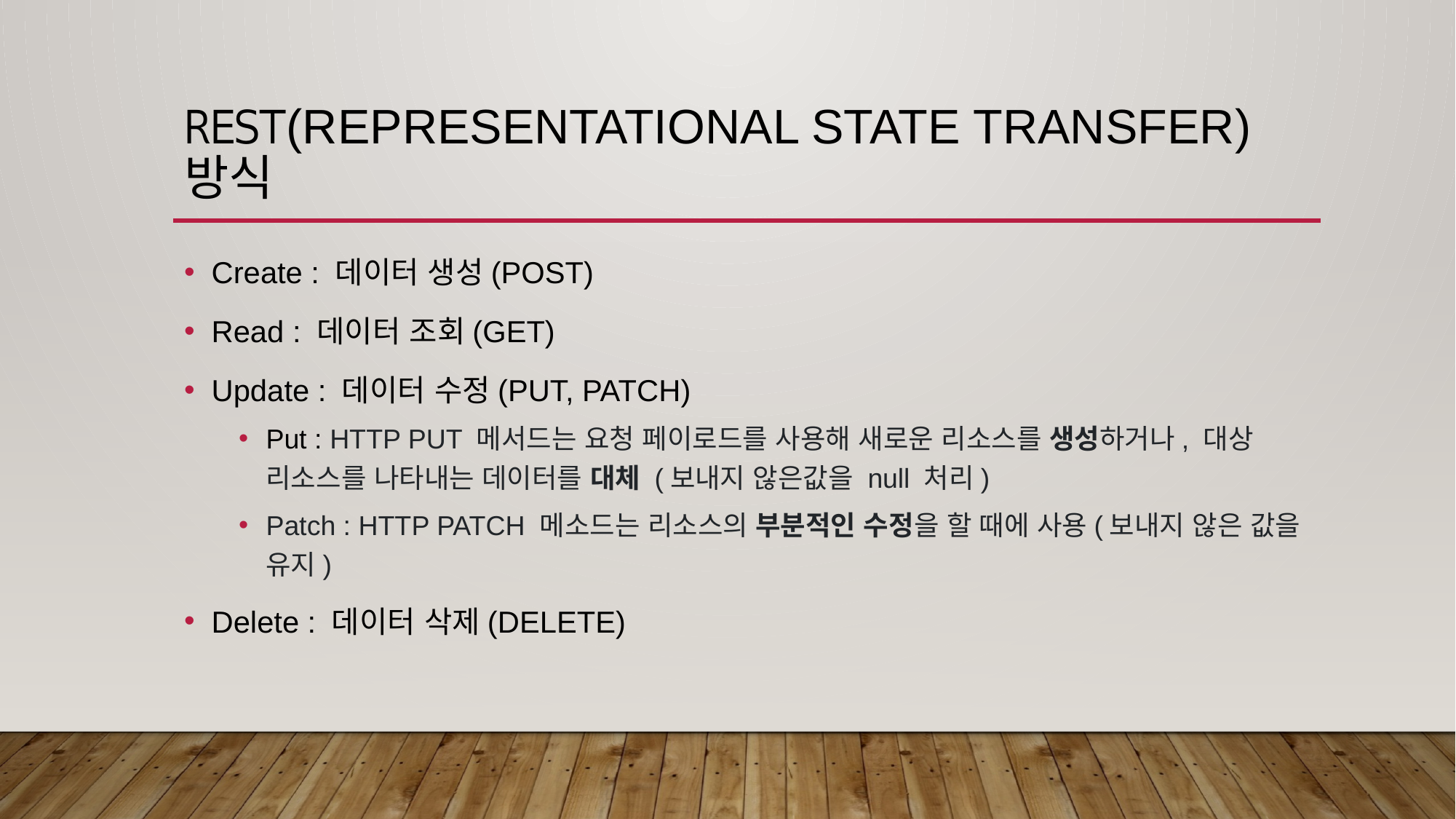

# Rest(Representational State Transfer) 방식
Create : 데이터 생성(POST)
Read : 데이터 조회(GET)
Update : 데이터 수정(PUT, PATCH)
Put : HTTP PUT 메서드는 요청 페이로드를 사용해 새로운 리소스를 생성하거나, 대상 리소스를 나타내는 데이터를 대체 (보내지 않은값을 null 처리)
Patch : HTTP PATCH 메소드는 리소스의 부분적인 수정을 할 때에 사용(보내지 않은 값을 유지)
Delete : 데이터 삭제(DELETE)